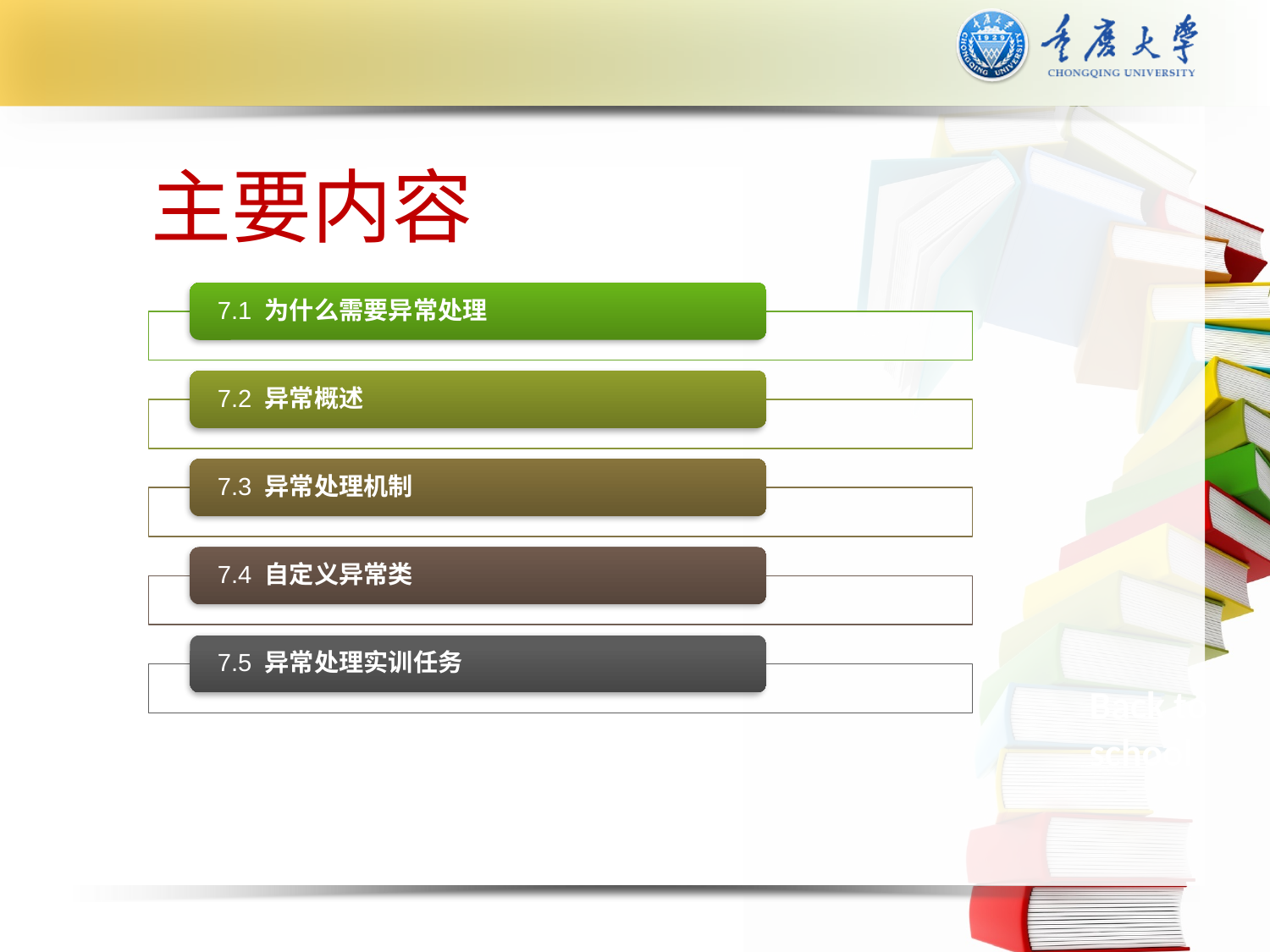

主要内容
7.1 为什么需要异常处理
7.2 异常概述
7.3 异常处理机制
7.4 自定义异常类
7.5 异常处理实训任务
Back to
school